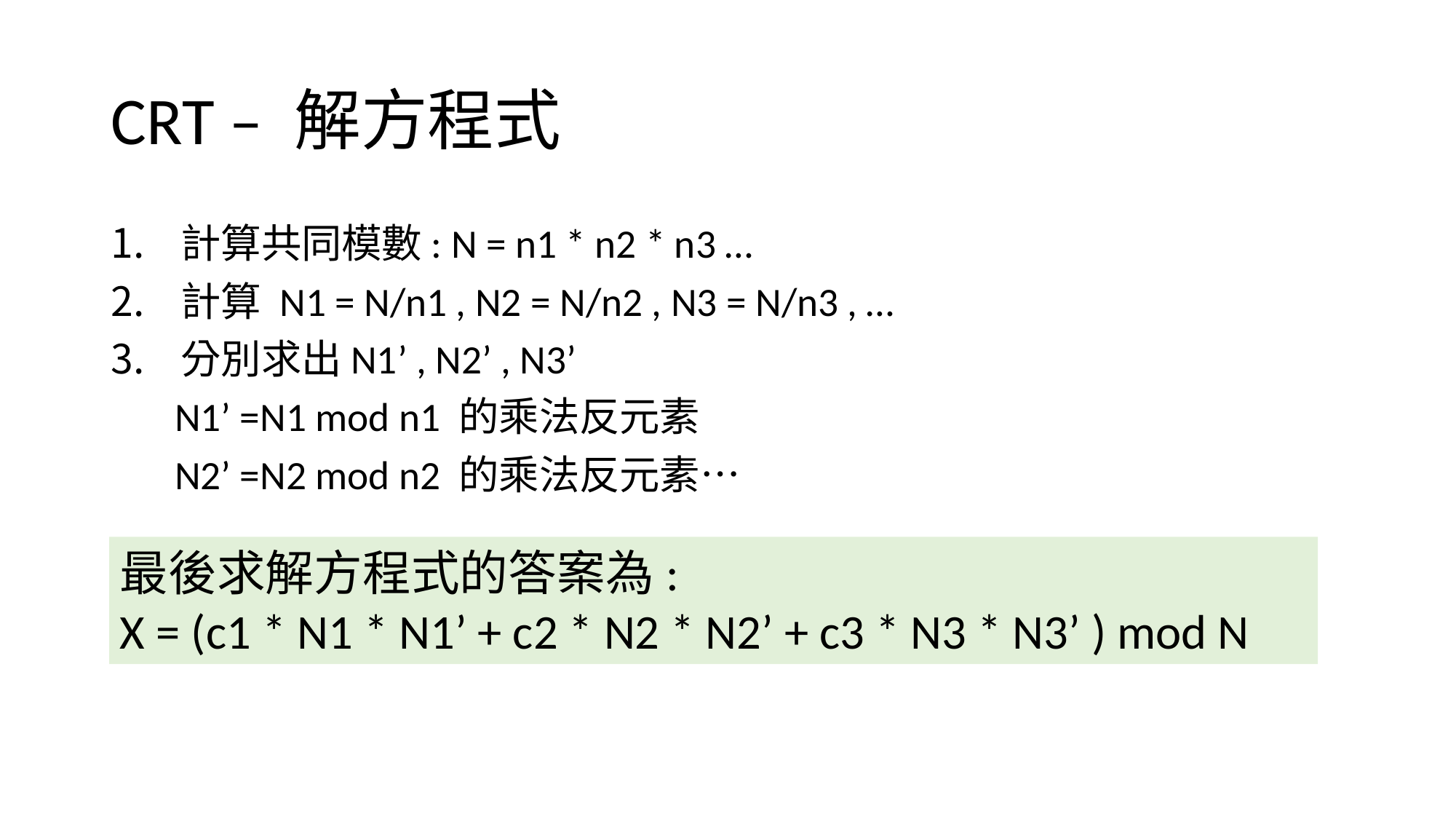

# CRT – 解方程式
 計算共同模數: N = n1 * n2 * n3 …
 計算 N1 = N/n1 , N2 = N/n2 , N3 = N/n3 , …
 分別求出N1’ , N2’ , N3’
       N1’ =N1 mod n1 的乘法反元素
       N2’ =N2 mod n2 的乘法反元素…

最後求解方程式的答案為:
X = (c1 * N1 * N1’ + c2 * N2 * N2’ + c3 * N3 * N3’ ) mod N